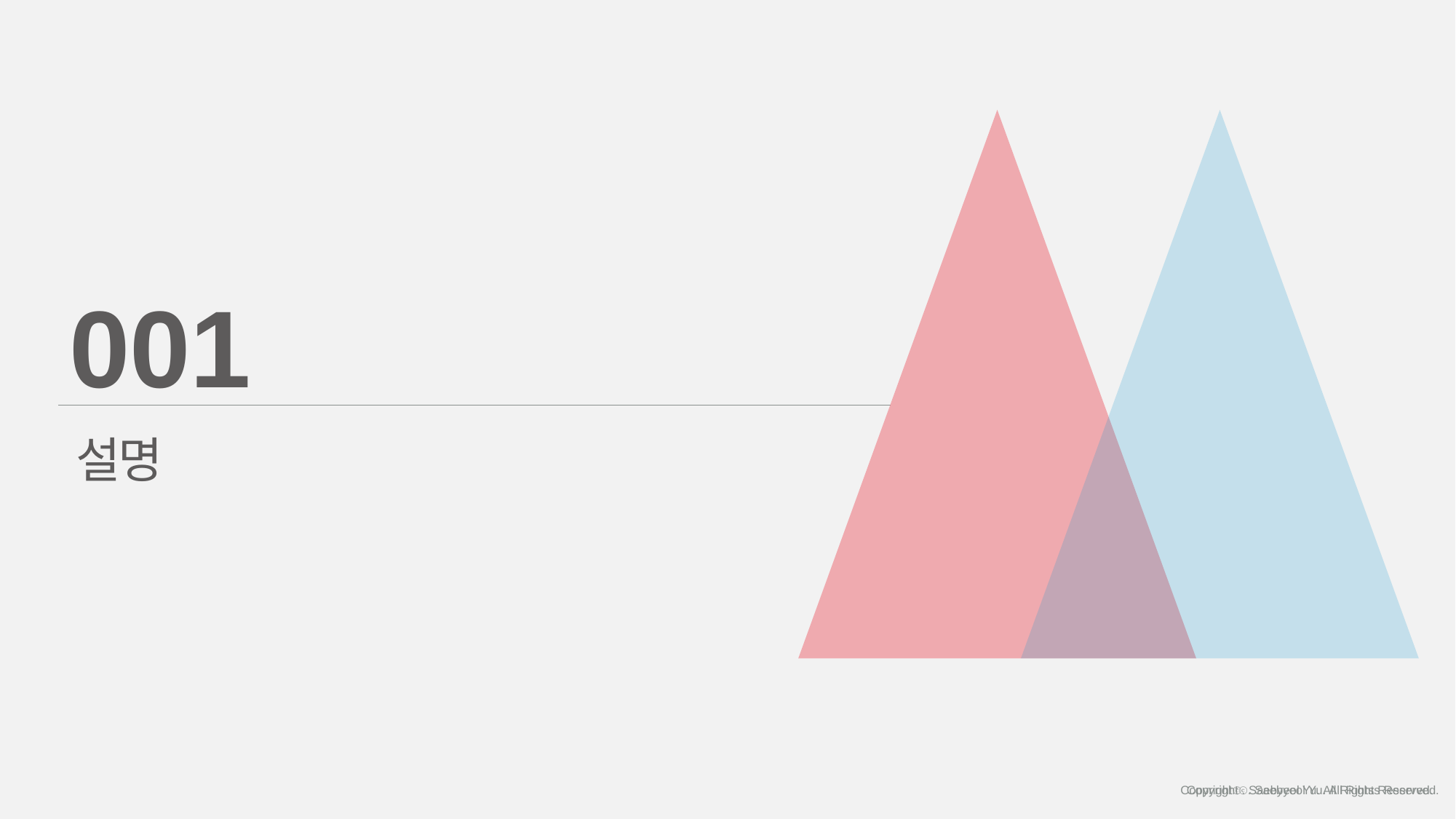

001
설명
Copyrightⓒ. Saebyeol Yu. All Rights Reserved.